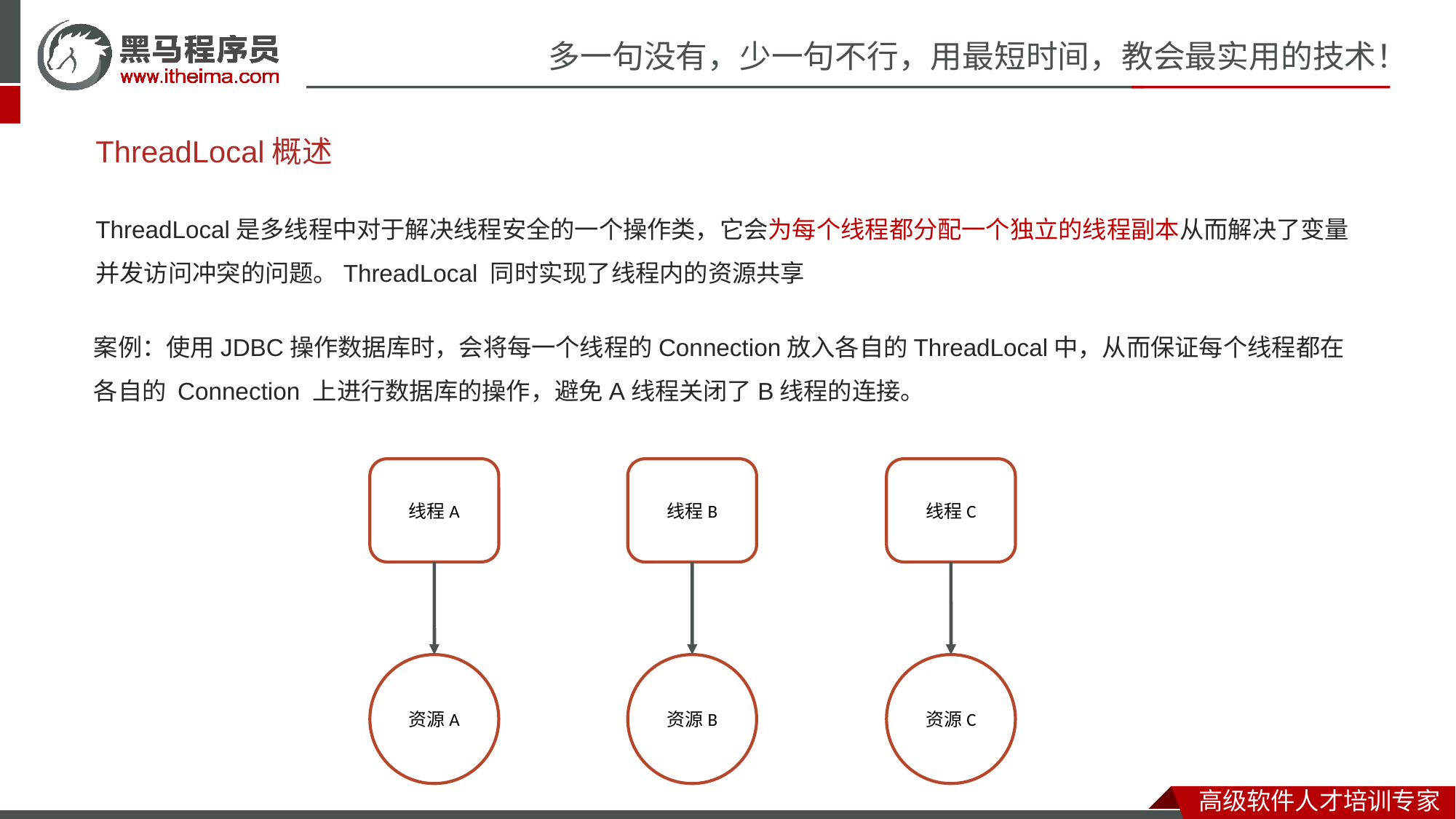

# ThreadLocal概述
ThreadLocal是多线程中对于解决线程安全的一个操作类，它会为每个线程都分配一个独立的线程副本从而解决了变量并发访问冲突的问题。ThreadLocal 同时实现了线程内的资源共享
案例：使用JDBC操作数据库时，会将每一个线程的Connection放入各自的ThreadLocal中，从而保证每个线程都在各自的 Connection 上进行数据库的操作，避免A线程关闭了B线程的连接。
线程A
线程B
线程C
资源A
资源B
资源C